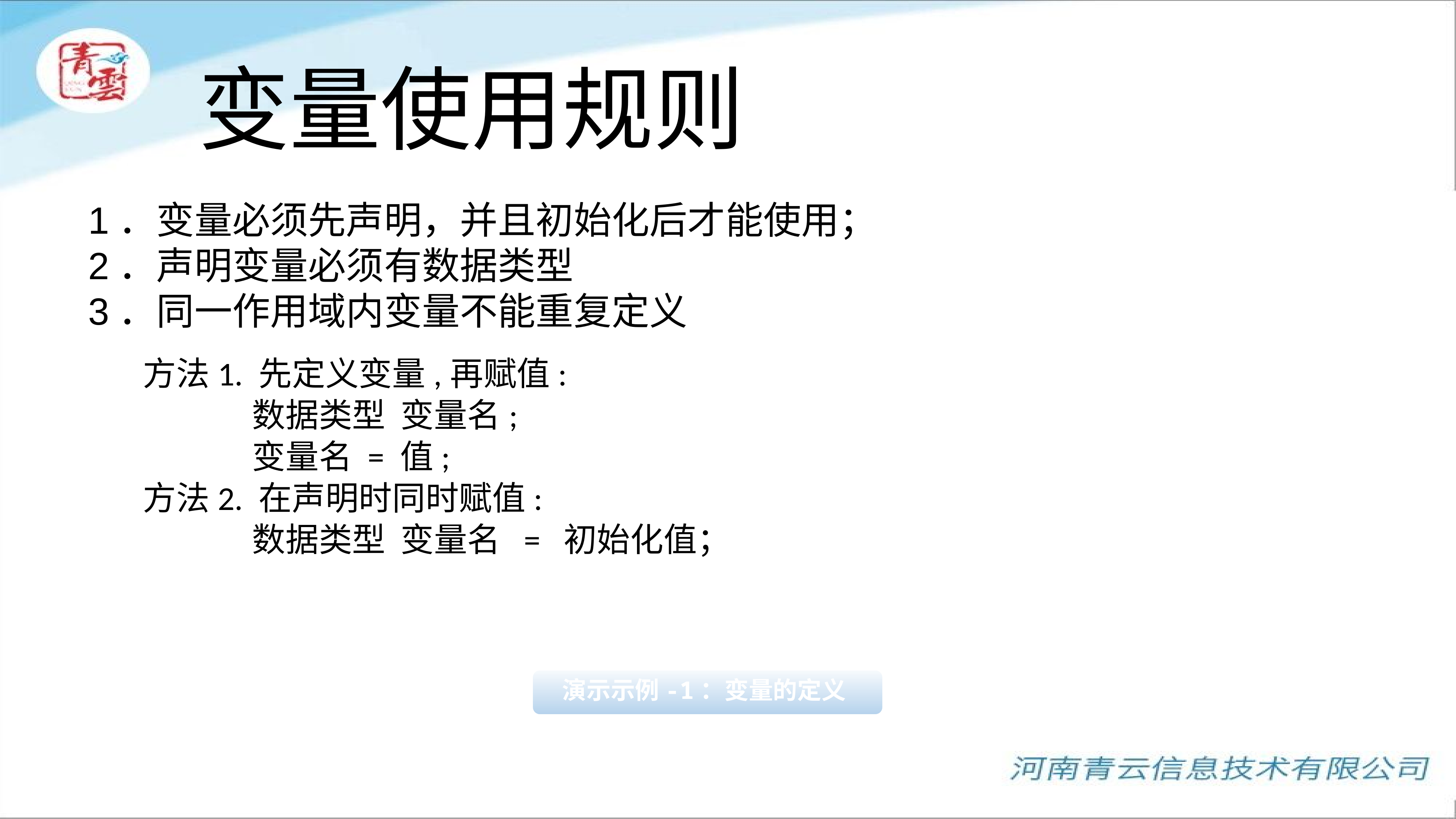

变量使用规则
1．变量必须先声明，并且初始化后才能使用；
2．声明变量必须有数据类型
3．同一作用域内变量不能重复定义
方法1. 先定义变量,再赋值:
		数据类型  变量名;
		变量名 = 值;
方法2. 在声明时同时赋值:
		数据类型  变量名  =  初始化值；
   演示示例-1：变量的定义